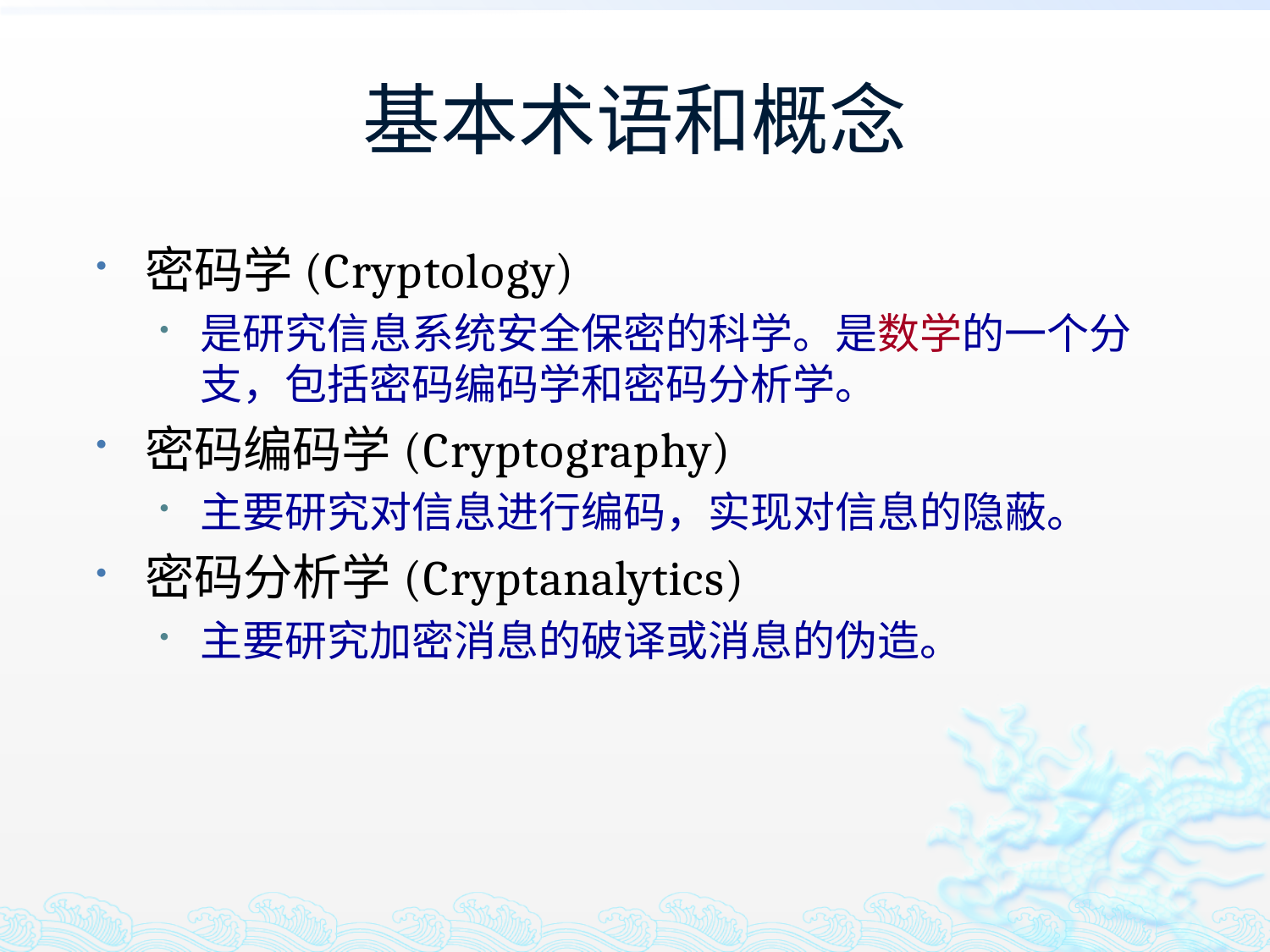

# 基本术语和概念
密码学(Cryptology)
是研究信息系统安全保密的科学。是数学的一个分支，包括密码编码学和密码分析学。
密码编码学(Cryptography)
主要研究对信息进行编码，实现对信息的隐蔽。
密码分析学(Cryptanalytics)
主要研究加密消息的破译或消息的伪造。